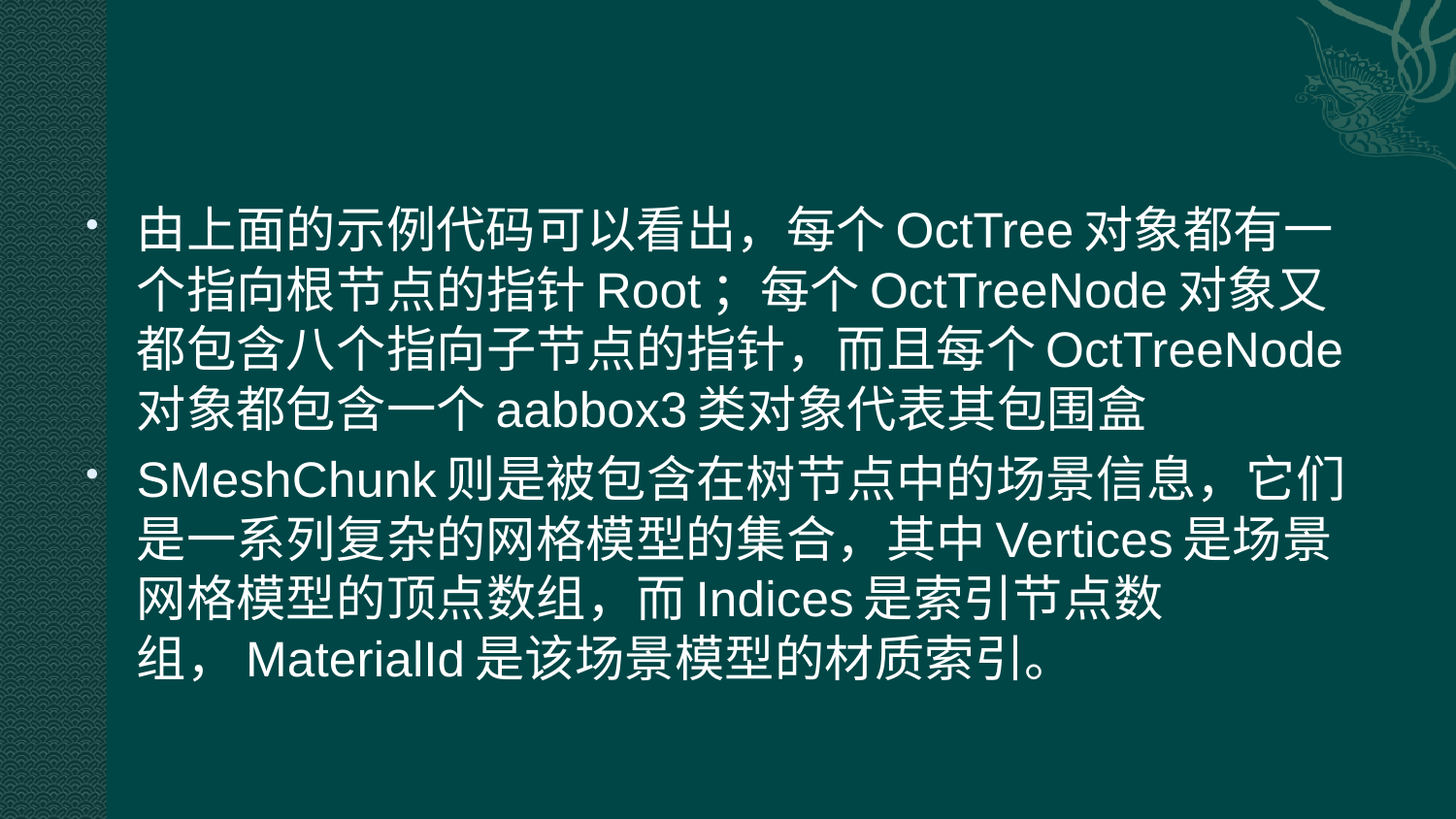

#
由上面的示例代码可以看出，每个OctTree对象都有一个指向根节点的指针Root；每个OctTreeNode对象又都包含八个指向子节点的指针，而且每个OctTreeNode对象都包含一个aabbox3类对象代表其包围盒
SMeshChunk则是被包含在树节点中的场景信息，它们是一系列复杂的网格模型的集合，其中Vertices是场景网格模型的顶点数组，而Indices是索引节点数组，MaterialId是该场景模型的材质索引。